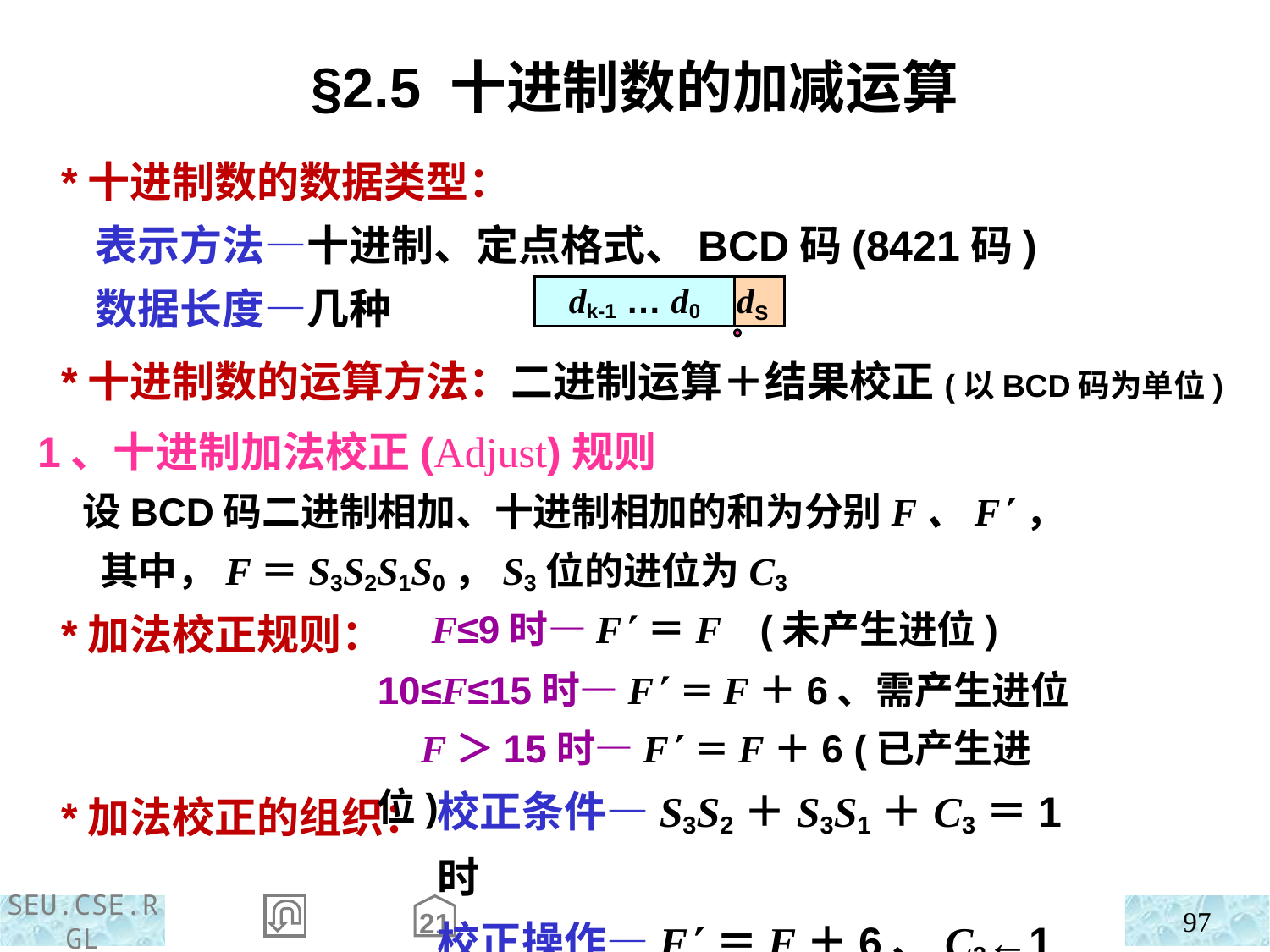

§2.5 十进制数的加减运算
  *十进制数的数据类型：
     表示方法—十进制、定点格式、BCD码(8421码)
     数据长度—几种
dk-1 … d0
dS

  *十进制数的运算方法：二进制运算＋结果校正(以BCD码为单位)
1、十进制加法校正(Adjust)规则
    设BCD码二进制相加、十进制相加的和为分别F、F ′，
      其中，F＝S3S2S1S0，S3位的进位为C3
  *加法校正规则：

  *加法校正的组织：
     F≤9时—F ′＝F    (未产生进位)
10≤F≤15时—F ′＝F＋6、需产生进位
    F＞15时—F ′＝F＋6 (已产生进位)
校正条件—S3S2＋S3S1＋C3＝1时
校正操作—F ′＝F＋6、C3←1
21

97